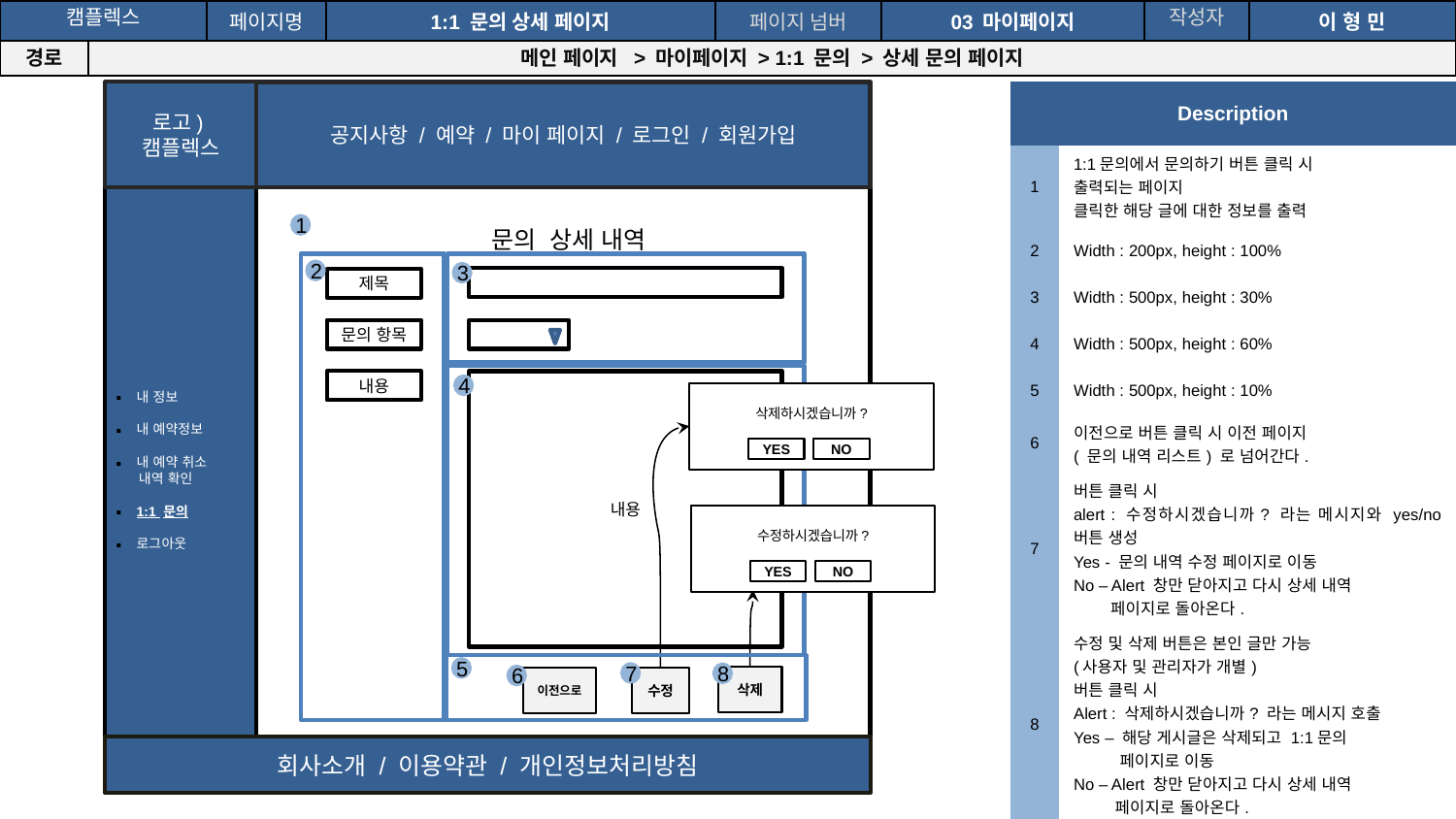

공간(오피스) 대여 시스템
| 캠플렉스 |  | 페이지명 | 1:1 문의 상세 페이지 | 페이지 넘버 | 03 마이페이지 | 작성자 | 이 형 민 |
| --- | --- | --- | --- | --- | --- | --- | --- |
| 경로 | 메인 페이지 > 마이페이지 > 1:1 문의 > 상세 문의 페이지 |  |  |  |  |  |  |
로고)
캠플렉스
공지사항 / 예약 / 마이 페이지 / 로그인 / 회원가입
회사소개 / 이용약관 / 개인정보처리방침
| Description |  |
| --- | --- |
| 1 | 1:1문의에서 문의하기 버튼 클릭 시 출력되는 페이지 클릭한 해당 글에 대한 정보를 출력 |
| 2 | Width : 200px, height : 100% |
| 3 | Width : 500px, height : 30% |
| 4 | Width : 500px, height : 60% |
| 5 | Width : 500px, height : 10% |
| 6 | 이전으로 버튼 클릭 시 이전 페이지 ( 문의 내역 리스트) 로 넘어간다. |
| 7 | 버튼 클릭 시 alert : 수정하시겠습니까? 라는 메시지와 yes/no 버튼 생성 Yes - 문의 내역 수정 페이지로 이동 No – Alert 창만 닫아지고 다시 상세 내역 페이지로 돌아온다. |
| 8 | 수정 및 삭제 버튼은 본인 글만 가능 (사용자 및 관리자가 개별) 버튼 클릭 시 Alert : 삭제하시겠습니까? 라는 메시지 호출 Yes – 해당 게시글은 삭제되고 1:1문의 페이지로 이동 No – Alert 창만 닫아지고 다시 상세 내역 페이지로 돌아온다. |
내 정보
내 예약정보
내 예약 취소
     내역 확인
1:1 문의

로그아웃

1
문의  상세 내역

2
3

제목

문의 항목

내용
내용
4
삭제하시겠습니까?
YES
NO
수정하시겠습니까?
YES
NO

5
7
8
삭제
6
수정
이전으로
23